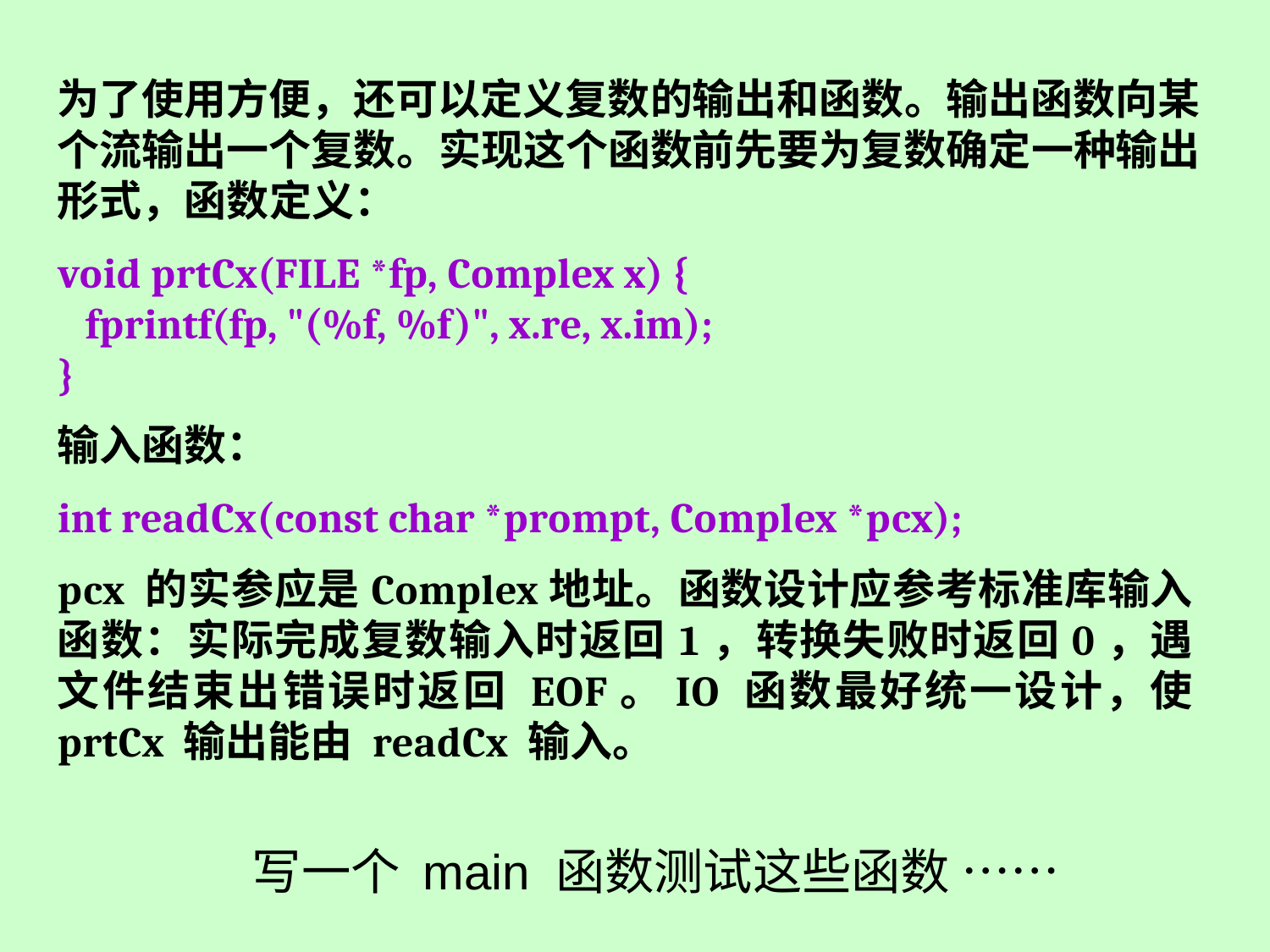

为了使用方便，还可以定义复数的输出和函数。输出函数向某个流输出一个复数。实现这个函数前先要为复数确定一种输出形式，函数定义：
void prtCx(FILE *fp, Complex x) {
   fprintf(fp, "(%f, %f)", x.re, x.im);
}
输入函数：
int readCx(const char *prompt, Complex *pcx);
pcx 的实参应是Complex地址。函数设计应参考标准库输入函数：实际完成复数输入时返回1，转换失败时返回0，遇文件结束出错误时返回 EOF。IO 函数最好统一设计，使 prtCx 输出能由 readCx 输入。
写一个 main 函数测试这些函数 ……
60